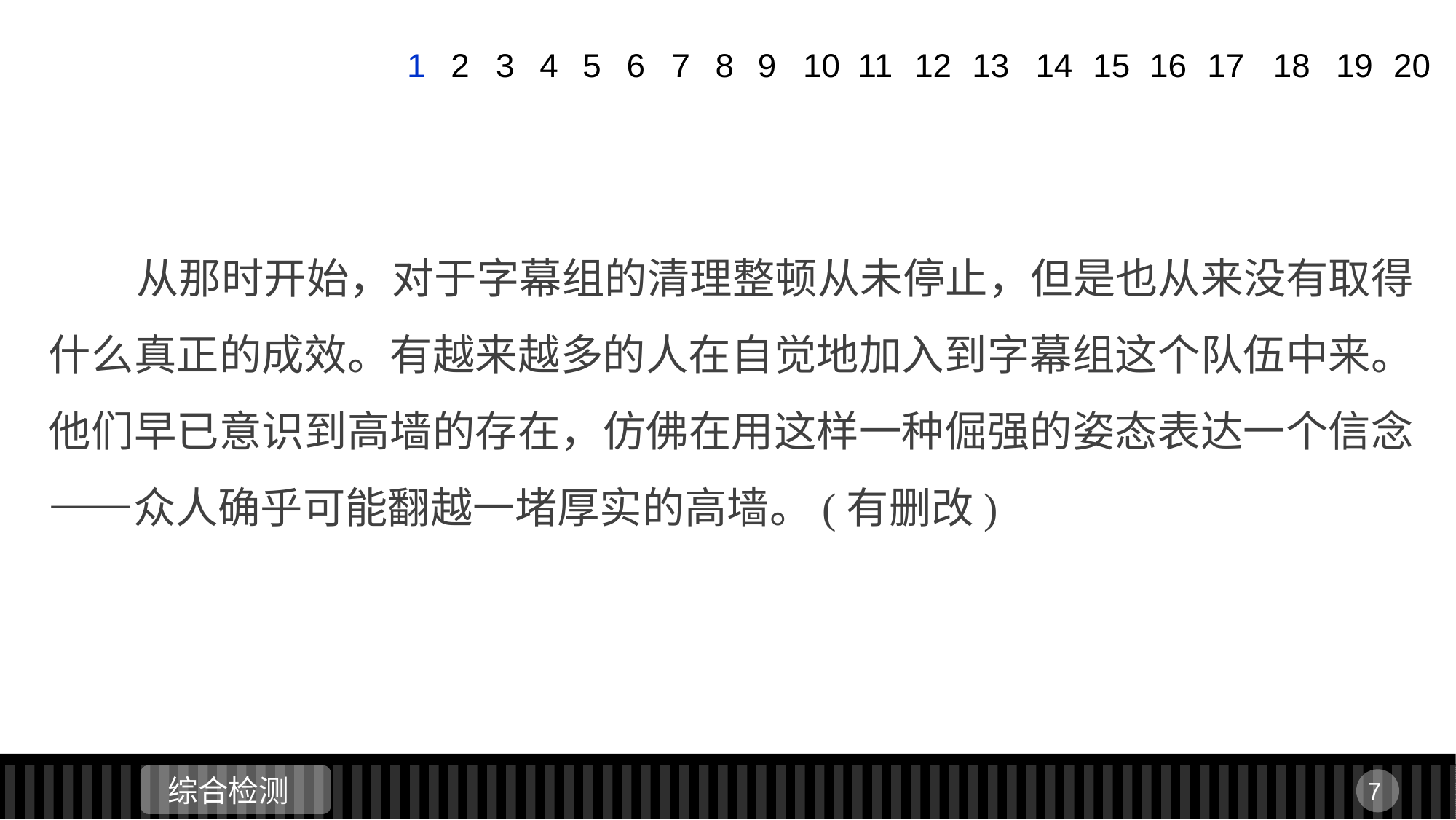

1
2
3
4
5
6
7
8
9
11
12
13
14
15
16
17
18
19
20
10
        从那时开始，对于字幕组的清理整顿从未停止，但是也从来没有取得什么真正的成效。有越来越多的人在自觉地加入到字幕组这个队伍中来。他们早已意识到高墙的存在，仿佛在用这样一种倔强的姿态表达一个信念——众人确乎可能翻越一堵厚实的高墙。(有删改)